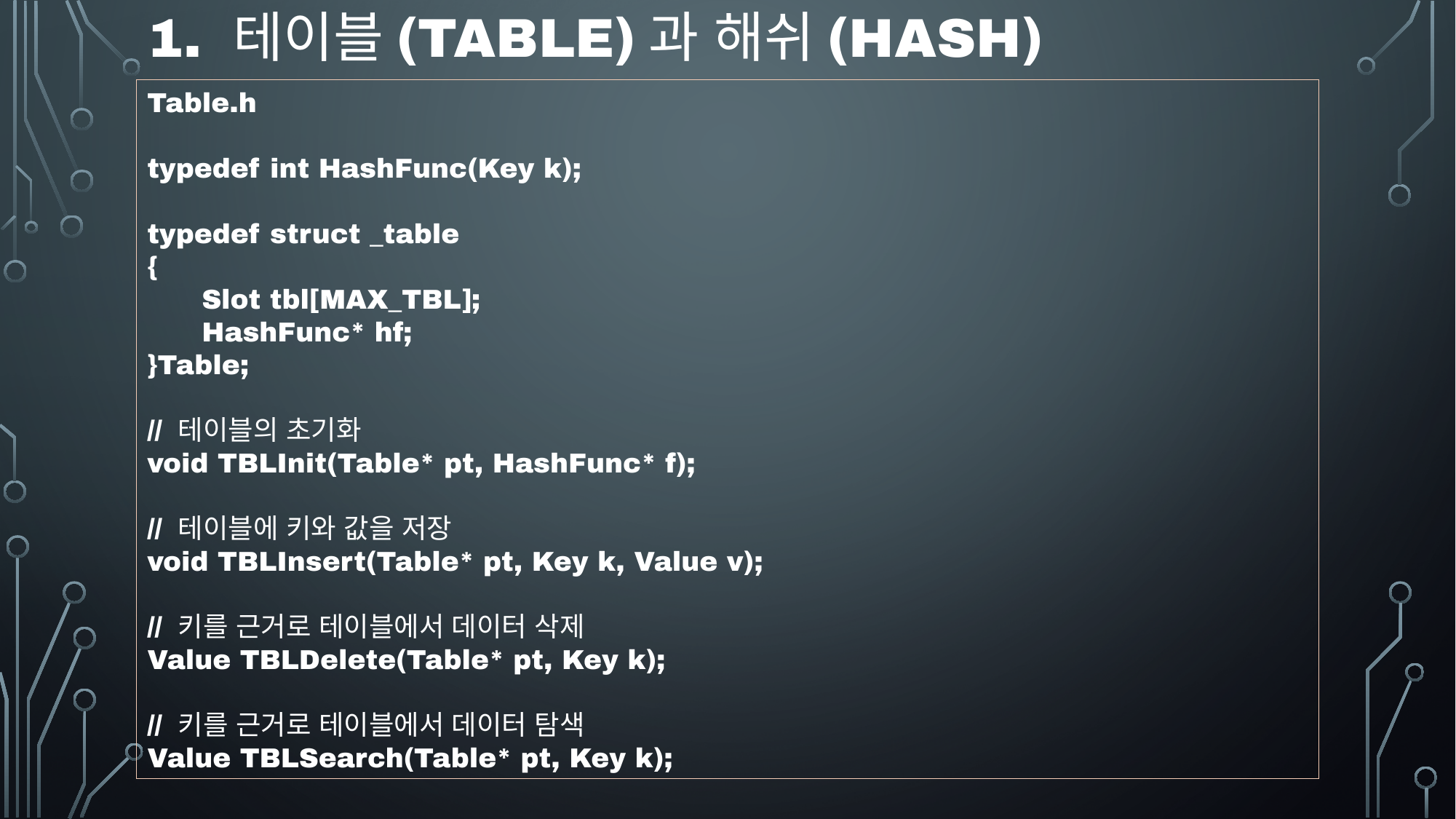

# 1. 테이블(Table)과 해쉬(Hash)
Table.h

typedef int HashFunc(Key k);

typedef struct _table
{
Slot tbl[MAX_TBL];
HashFunc* hf;
}Table;

// 테이블의 초기화
void TBLInit(Table* pt, HashFunc* f);

// 테이블에 키와 값을 저장
void TBLInsert(Table* pt, Key k, Value v);

// 키를 근거로 테이블에서 데이터 삭제
Value TBLDelete(Table* pt, Key k);

// 키를 근거로 테이블에서 데이터 탐색
Value TBLSearch(Table* pt, Key k);